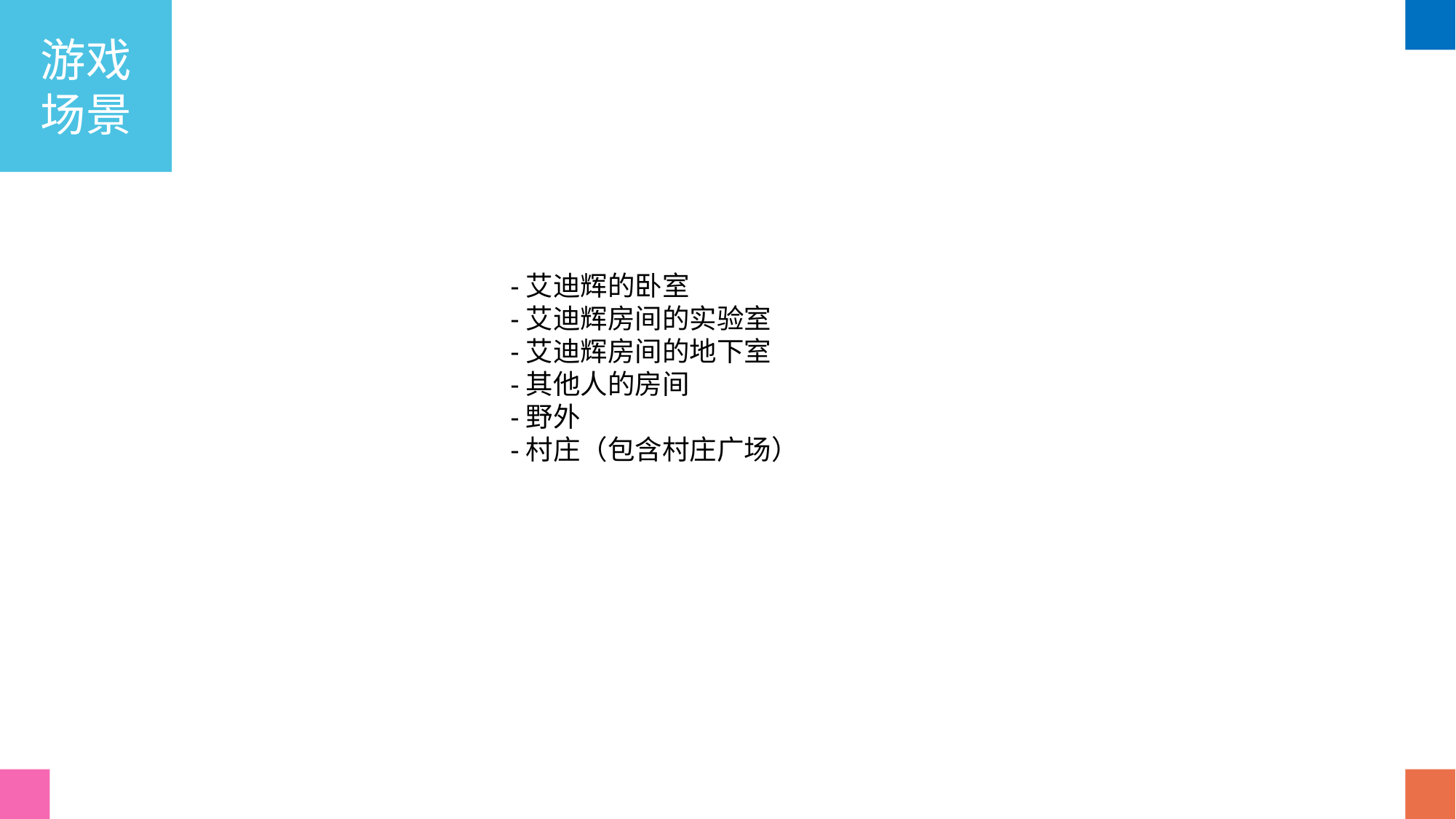

游戏
场景

-艾迪辉的卧室
-艾迪辉房间的实验室
-艾迪辉房间的地下室
-其他人的房间
-野外
-村庄（包含村庄广场）